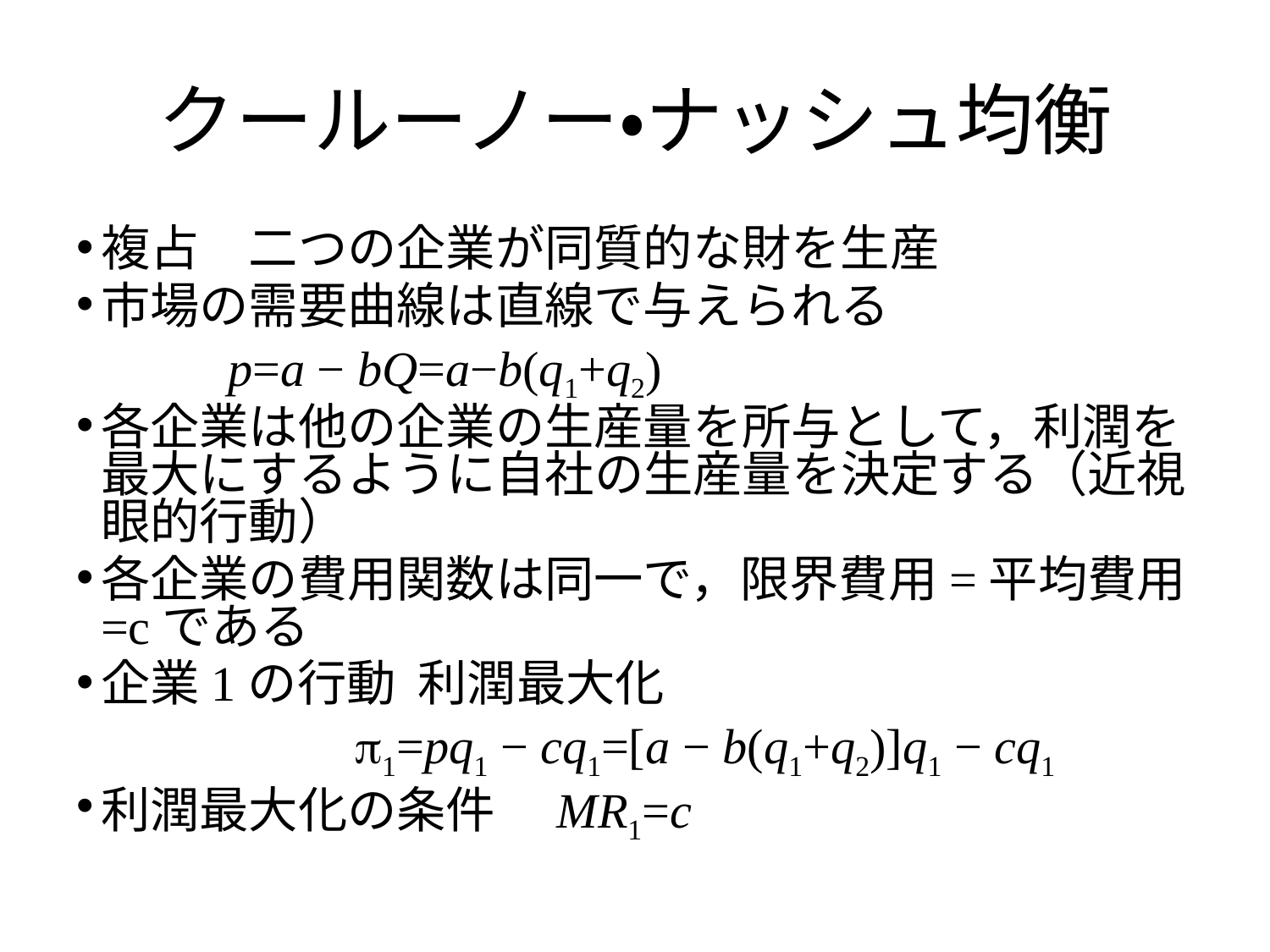

# クールーノー・ナッシュ均衡
複占　二つの企業が同質的な財を生産
市場の需要曲線は直線で与えられる
		p=a − bQ=a−b(q1+q2)
各企業は他の企業の生産量を所与として，利潤を最大にするように自社の生産量を決定する（近視眼的行動）
各企業の費用関数は同一で，限界費用=平均費用=cである
企業1の行動  利潤最大化
			π1=pq1 − cq1=[a − b(q1+q2)]q1 − cq1
利潤最大化の条件　MR1=c